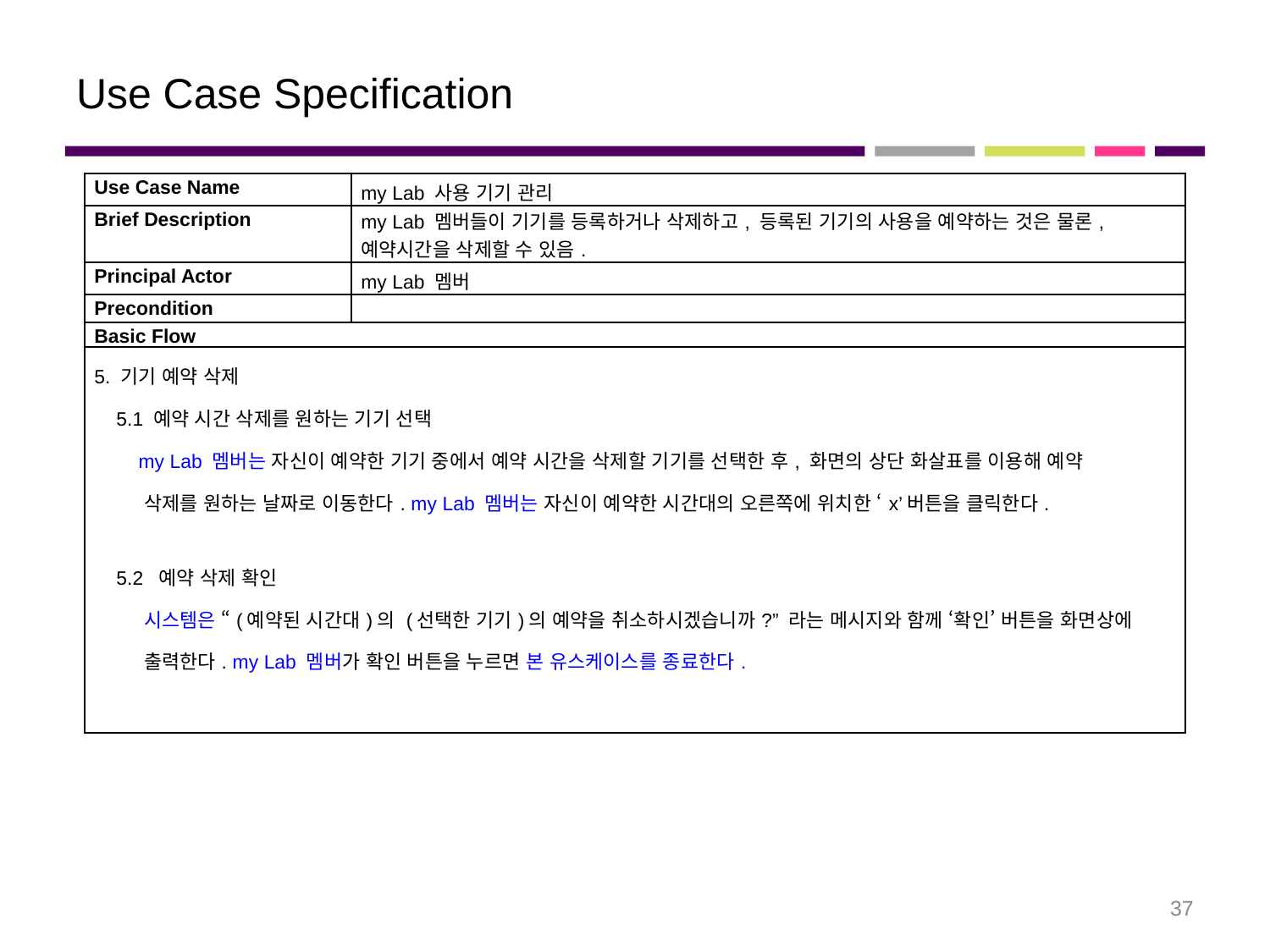

# Use Case Specification
| Use Case Name | my Lab 사용 기기 관리 |
| --- | --- |
| Brief Description | my Lab 멤버들이 기기를 등록하거나 삭제하고, 등록된 기기의 사용을 예약하는 것은 물론, 예약시간을 삭제할 수 있음. |
| Principal Actor | my Lab 멤버 |
| Precondition |  |
| Basic Flow |  |
| 5. 기기 예약 삭제 5.1 예약 시간 삭제를 원하는 기기 선택 my Lab 멤버는 자신이 예약한 기기 중에서 예약 시간을 삭제할 기기를 선택한 후, 화면의 상단 화살표를 이용해 예약 삭제를 원하는 날짜로 이동한다. my Lab 멤버는 자신이 예약한 시간대의 오른쪽에 위치한 ‘x’버튼을 클릭한다. 5.2 예약 삭제 확인 시스템은 “(예약된 시간대)의 (선택한 기기)의 예약을 취소하시겠습니까?” 라는 메시지와 함께 ‘확인’ 버튼을 화면상에 출력한다. my Lab 멤버가 확인 버튼을 누르면 본 유스케이스를 종료한다. |  |
37